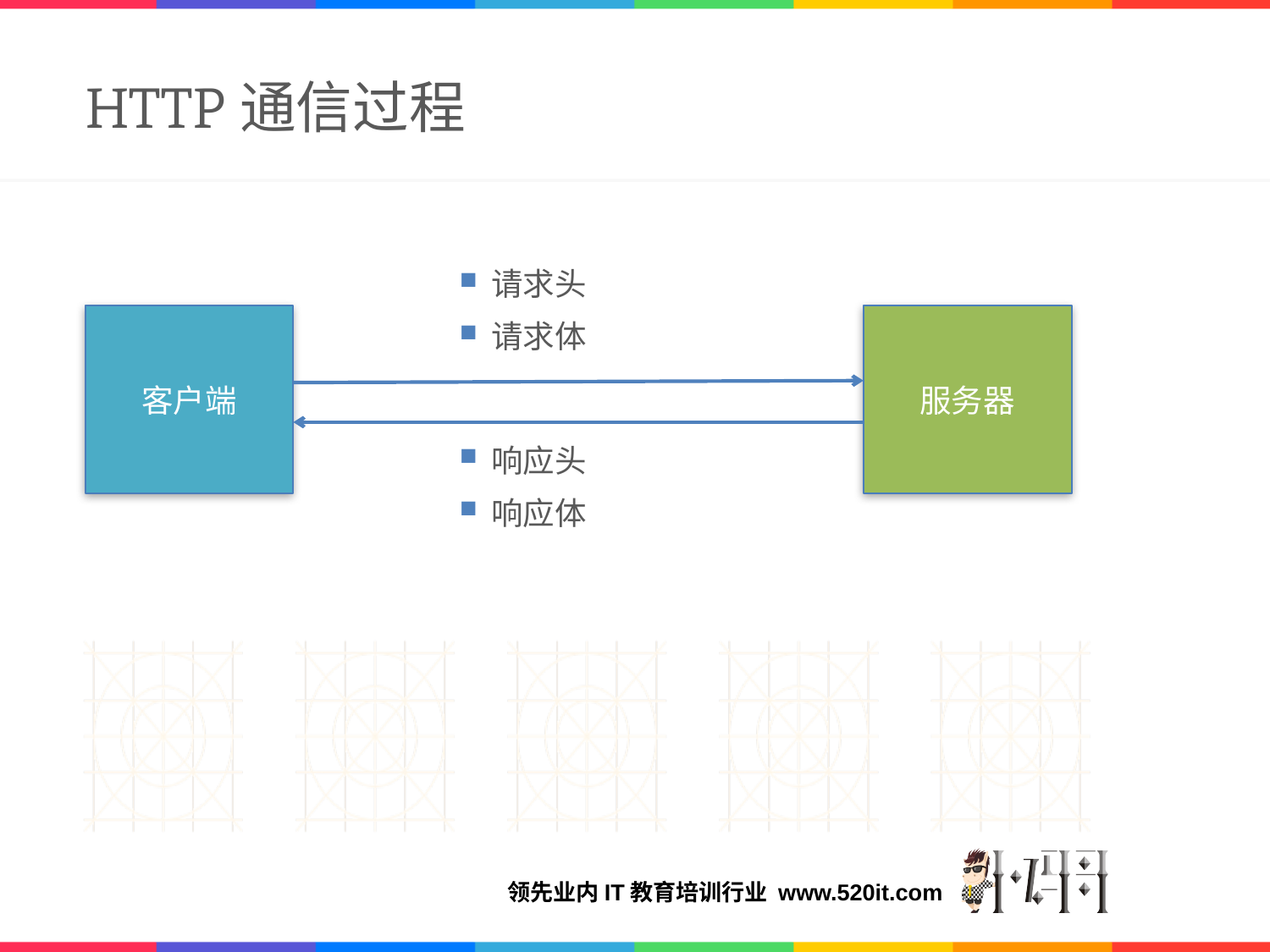

# HTTP通信过程
请求头
请求体
客户端
服务器
响应头
响应体